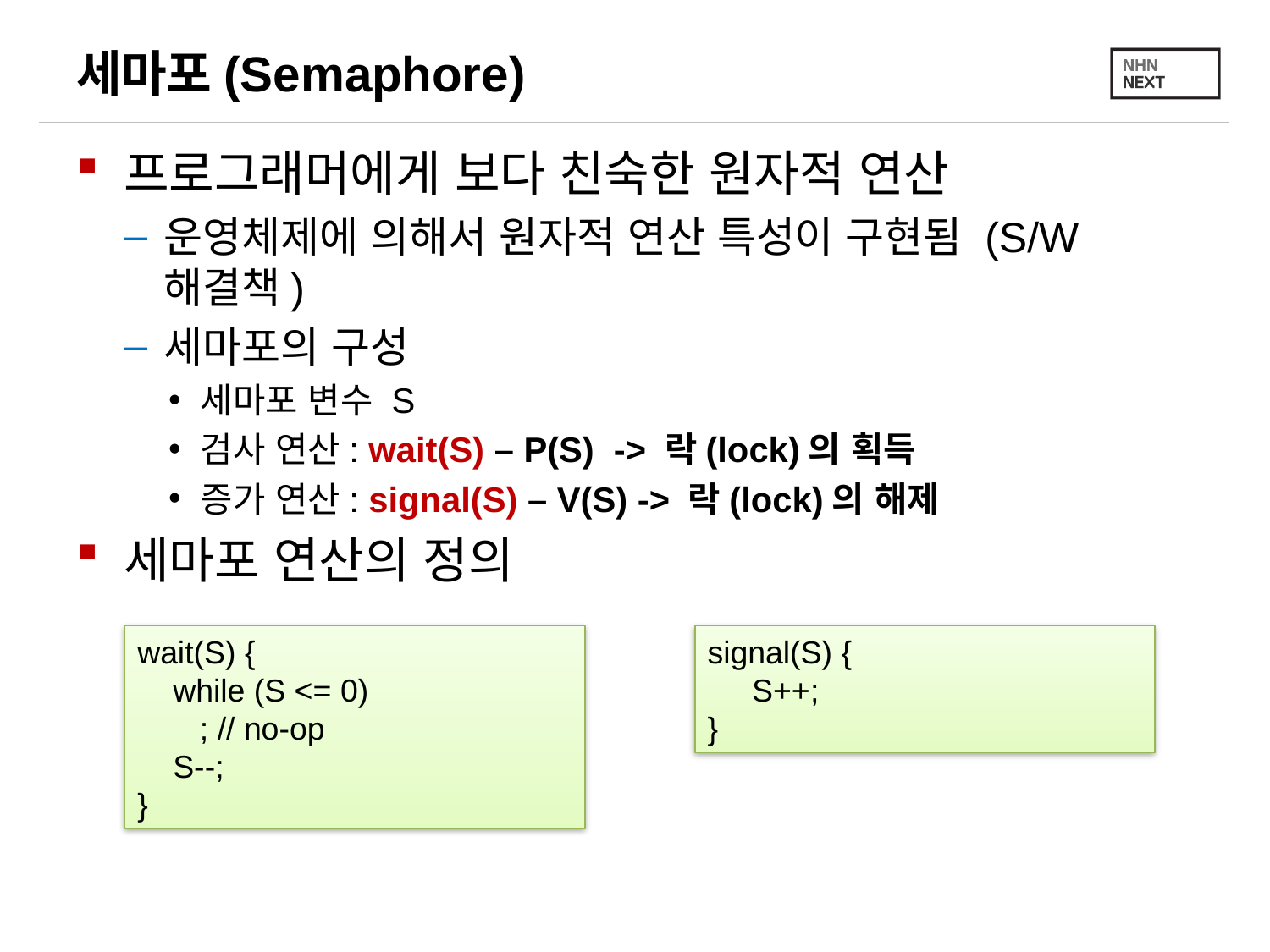

# 세마포(Semaphore)
프로그래머에게 보다 친숙한 원자적 연산
운영체제에 의해서 원자적 연산 특성이 구현됨 (S/W 해결책)
세마포의 구성
세마포 변수 S
검사 연산: wait(S) – P(S)  -> 락(lock)의 획득
증가 연산: signal(S) – V(S) -> 락(lock)의 해제
세마포 연산의 정의

wait(S) {
    while (S <= 0)
       ; // no-op
    S--;
}
signal(S) {
     S++;
}